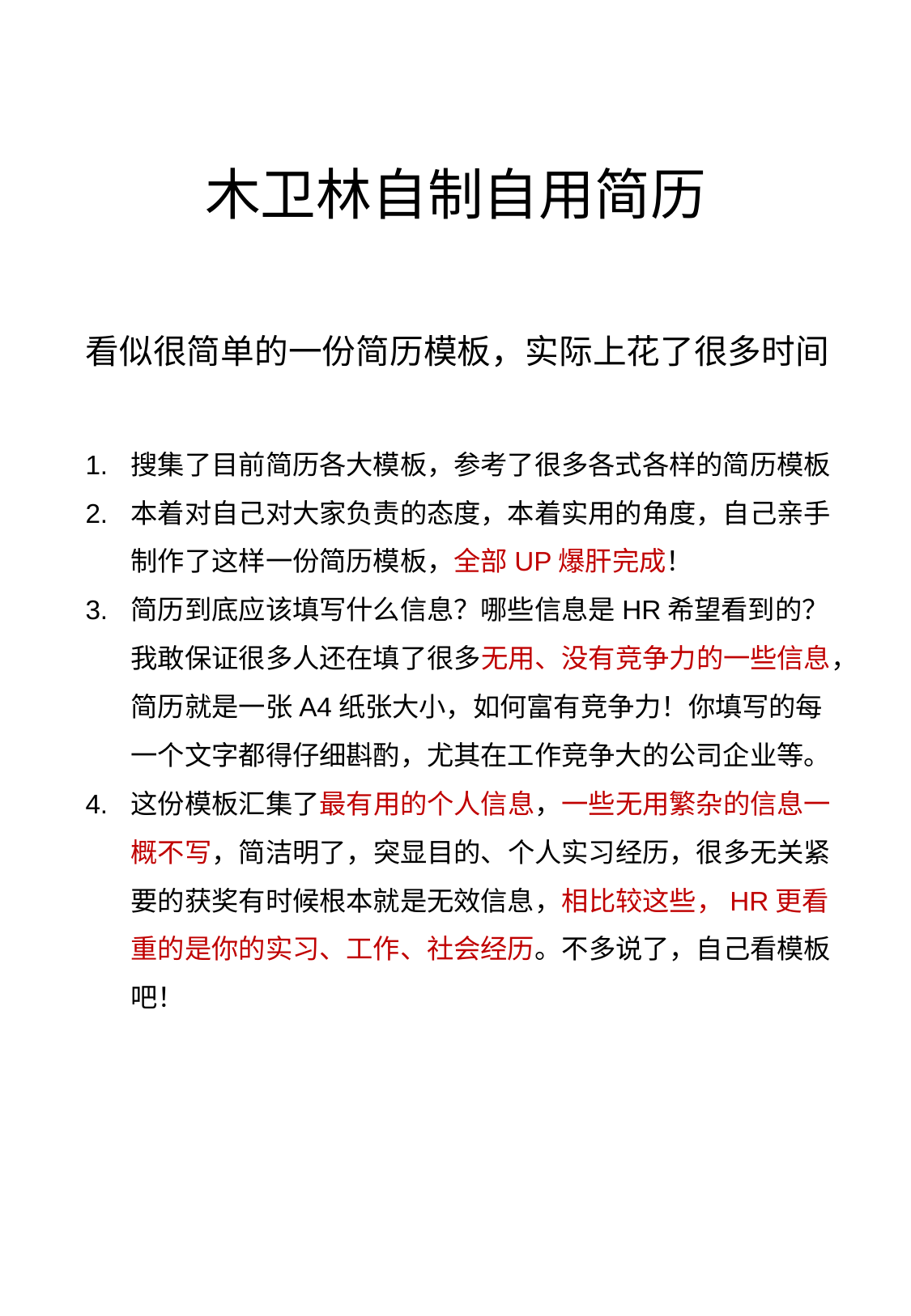

木卫林
# 木卫林自制自用简历
看似很简单的一份简历模板，实际上花了很多时间

搜集了目前简历各大模板，参考了很多各式各样的简历模板
本着对自己对大家负责的态度，本着实用的角度，自己亲手制作了这样一份简历模板，全部UP爆肝完成！
简历到底应该填写什么信息？哪些信息是HR希望看到的？我敢保证很多人还在填了很多无用、没有竞争力的一些信息，简历就是一张A4纸张大小，如何富有竞争力！你填写的每一个文字都得仔细斟酌，尤其在工作竞争大的公司企业等。
这份模板汇集了最有用的个人信息，一些无用繁杂的信息一概不写，简洁明了，突显目的、个人实习经历，很多无关紧要的获奖有时候根本就是无效信息，相比较这些，HR更看重的是你的实习、工作、社会经历。不多说了，自己看模板吧！